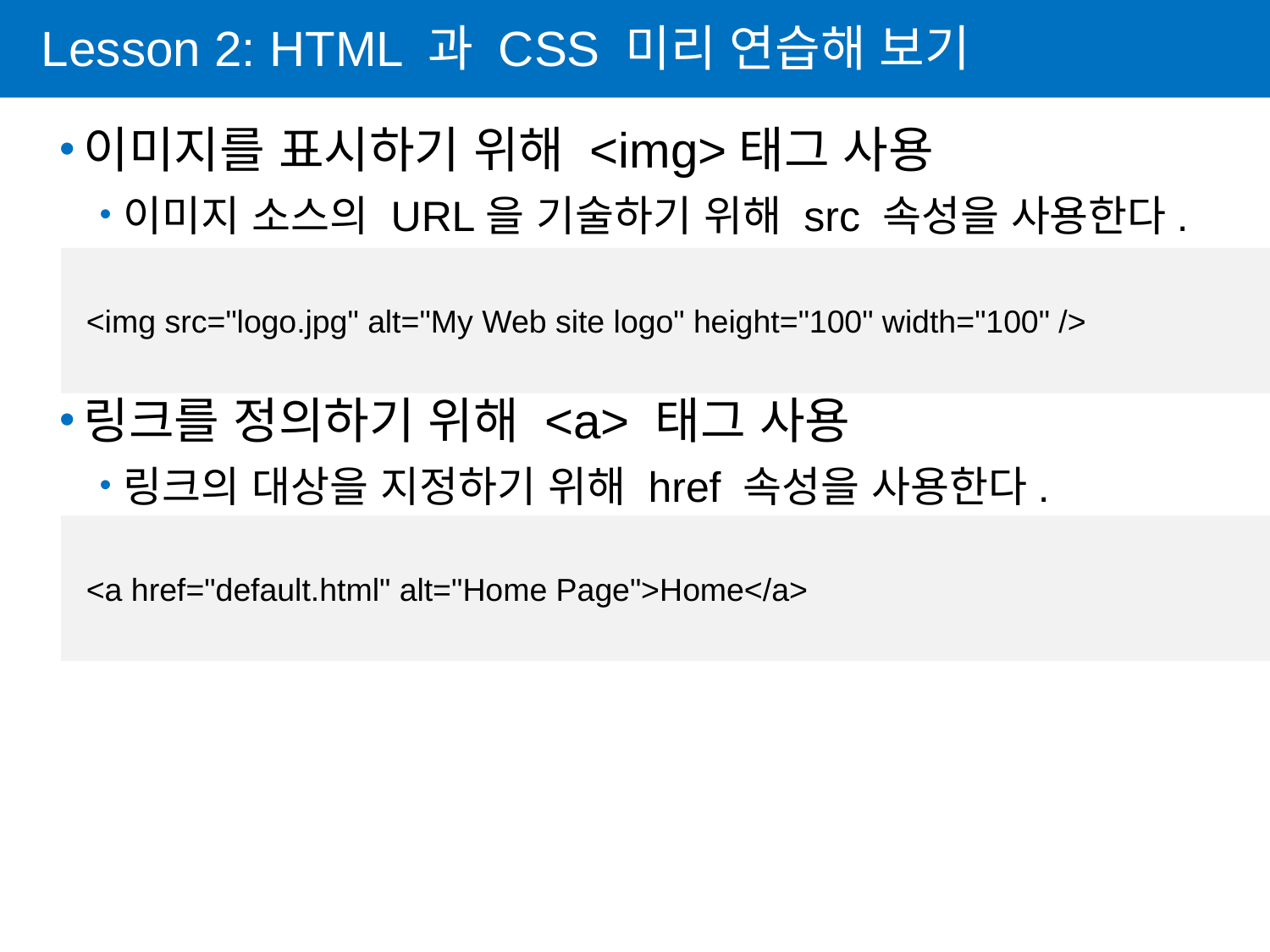

# Lesson 2: HTML 과 CSS 미리 연습해 보기
이미지를 표시하기 위해 <img>태그 사용
이미지 소스의 URL을 기술하기 위해 src 속성을 사용한다.

링크를 정의하기 위해 <a> 태그 사용
링크의 대상을 지정하기 위해 href 속성을 사용한다.
<img src="logo.jpg" alt="My Web site logo" height="100" width="100" />
<a href="default.html" alt="Home Page">Home</a>